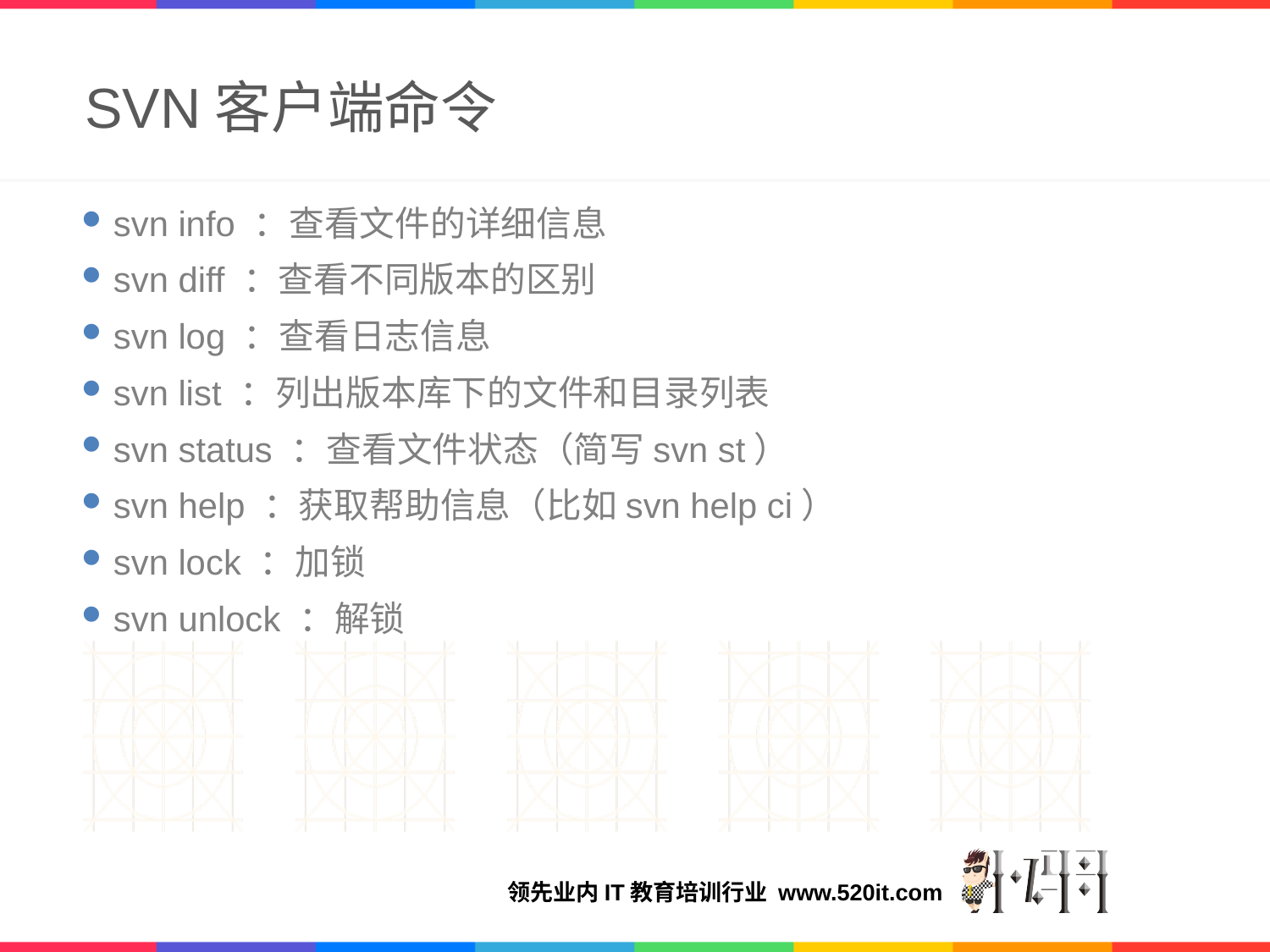

# SVN客户端命令
svn info ：查看文件的详细信息
svn diff ：查看不同版本的区别
svn log ：查看日志信息
svn list ：列出版本库下的文件和目录列表
svn status ：查看文件状态（简写svn st）
svn help ：获取帮助信息（比如svn help ci）
svn lock ：加锁
svn unlock ：解锁